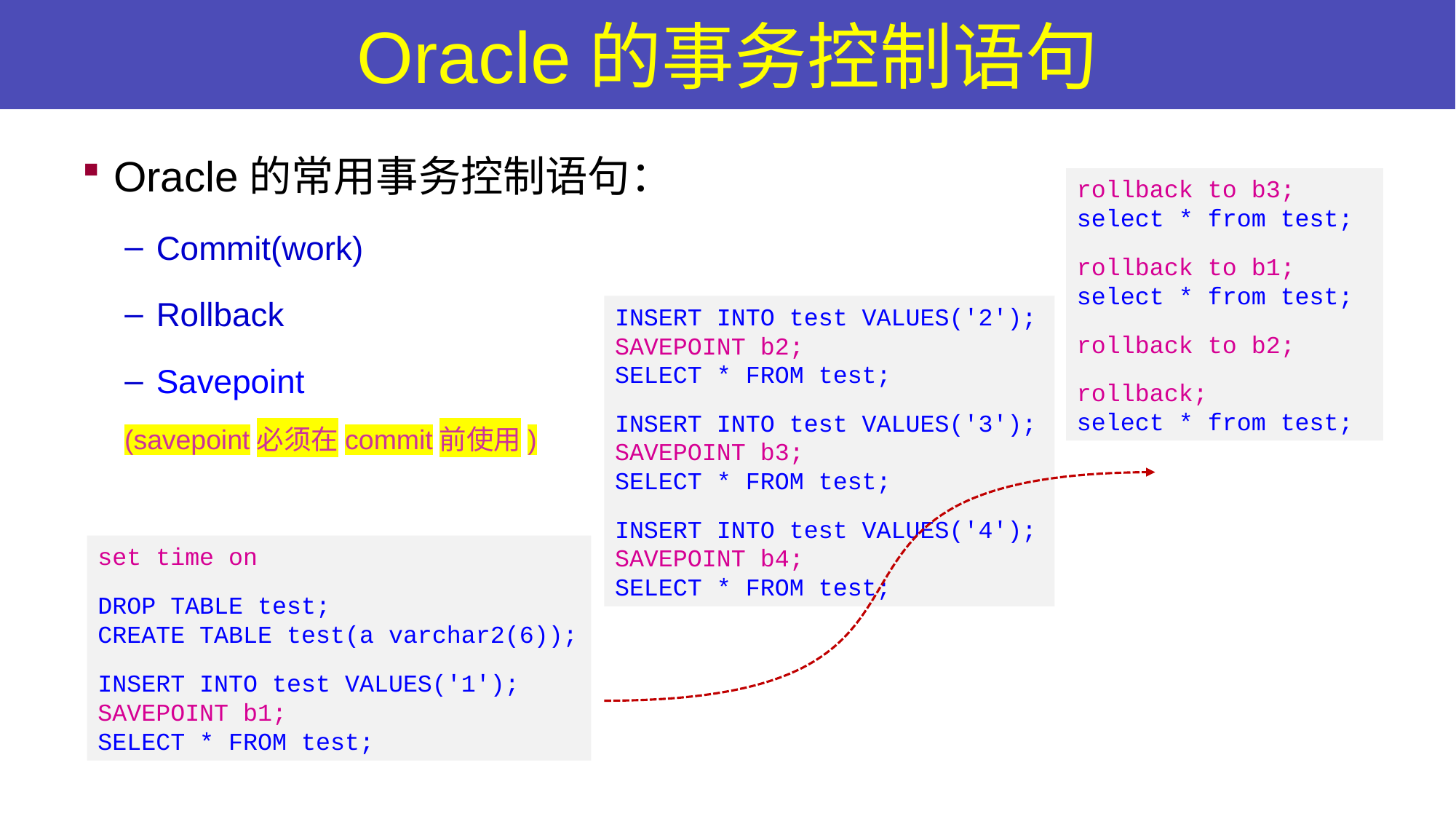

# Oracle的事务控制语句
Oracle的常用事务控制语句：
Commit(work)
Rollback
Savepoint
(savepoint必须在commit前使用)

rollback to b3;
select * from test;

rollback to b1;
select * from test;

rollback to b2;

rollback;
select * from test;
INSERT INTO test VALUES('2');
SAVEPOINT b2;
SELECT * FROM test;

INSERT INTO test VALUES('3');
SAVEPOINT b3;
SELECT * FROM test;

INSERT INTO test VALUES('4');
SAVEPOINT b4;
SELECT * FROM test;
set time on

DROP TABLE test;
CREATE TABLE test(a varchar2(6));

INSERT INTO test VALUES('1');
SAVEPOINT b1;
SELECT * FROM test;
6